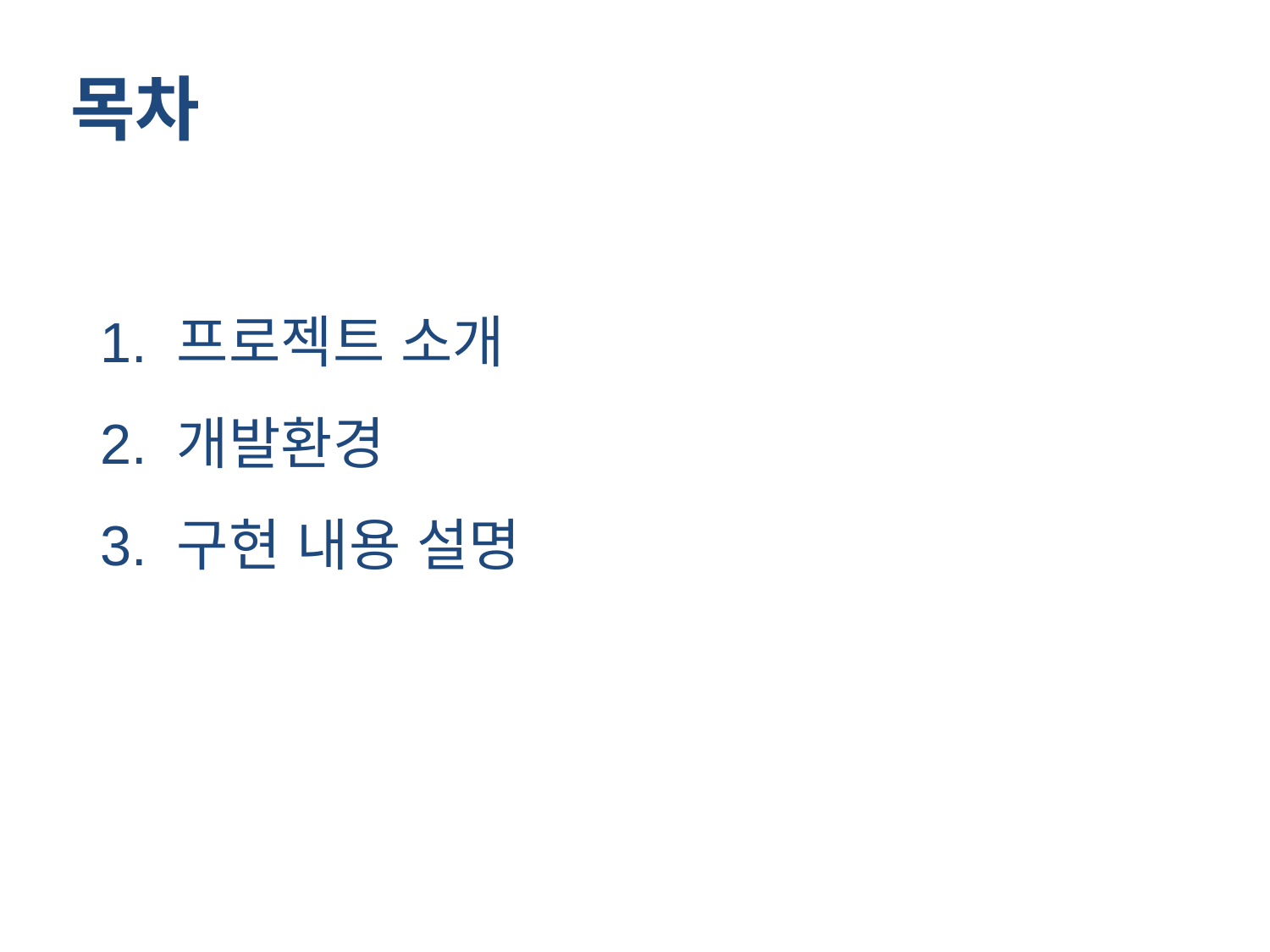

목차
1. 프로젝트 소개
2. 개발환경
3. 구현 내용 설명